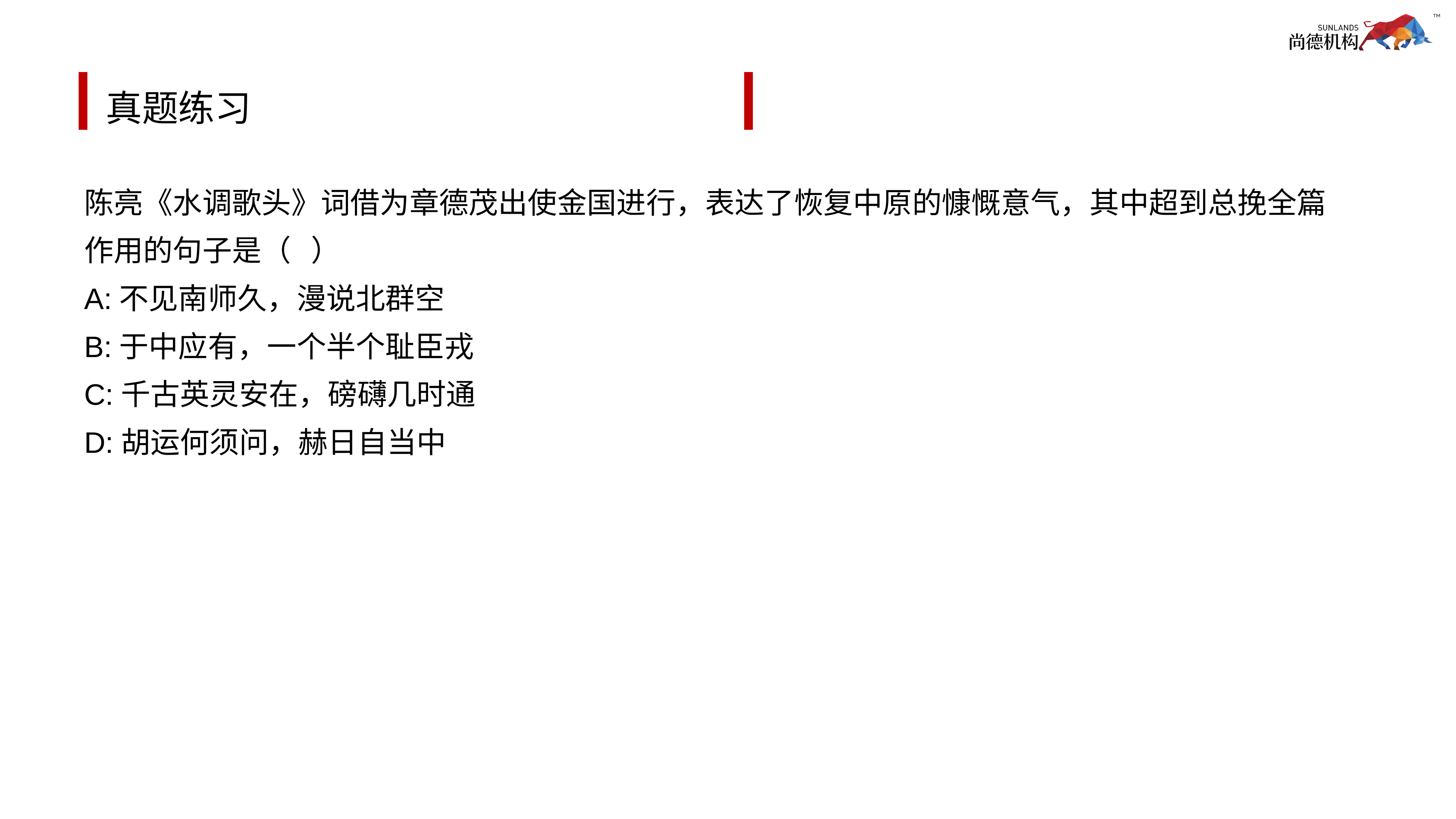

# 真题练习
陈亮《水调歌头》词借为章德茂出使金国进行，表达了恢复中原的慷慨意气，其中超到总挽全篇作用的句子是（   ）
A:不见南师久，漫说北群空
B:于中应有，一个半个耻臣戎
C:千古英灵安在，磅礴几时通
D:胡运何须问，赫日自当中